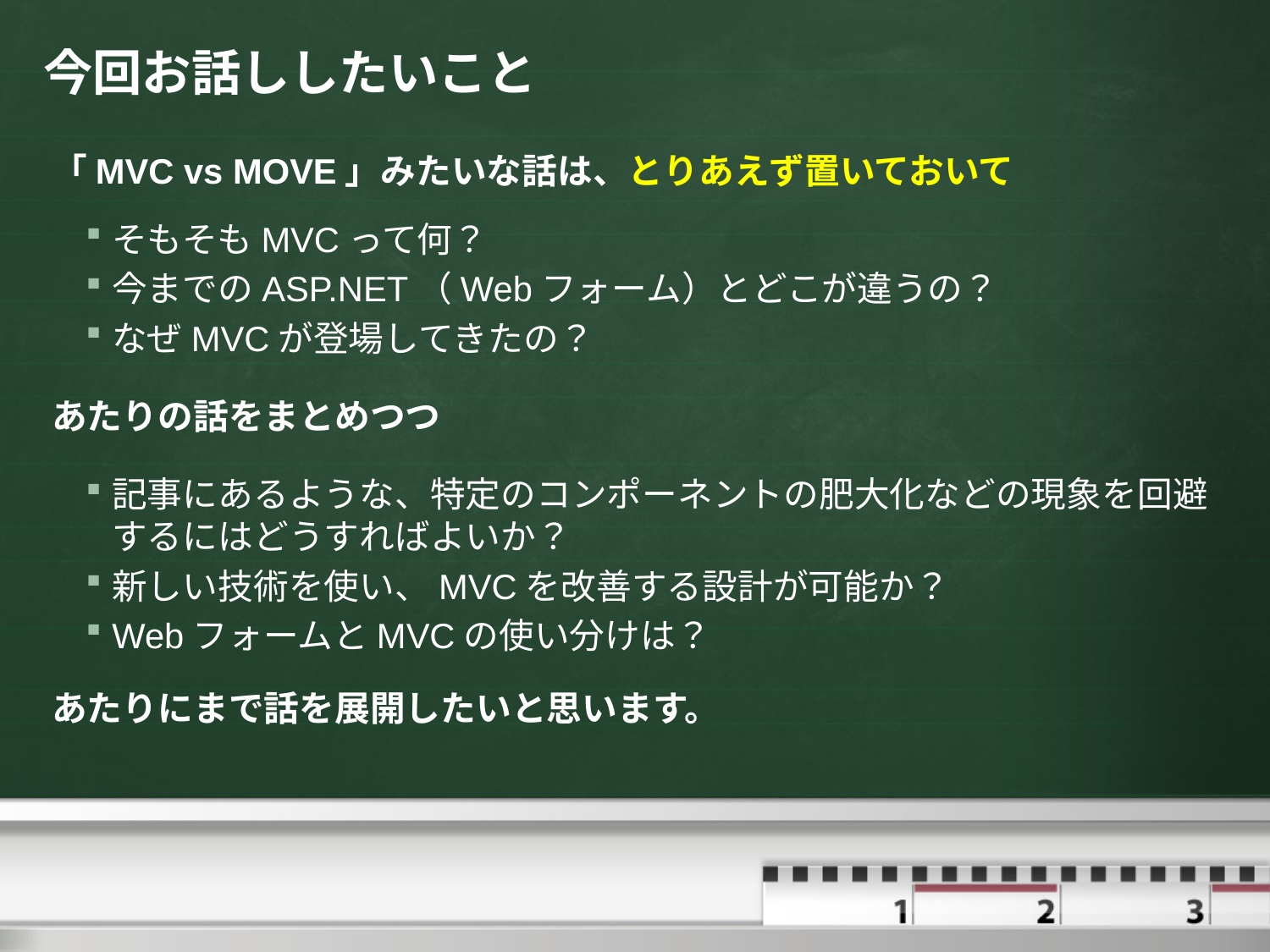

# 今回お話ししたいこと
「MVC vs MOVE」みたいな話は、とりあえず置いておいて

そもそもMVCって何？
今までのASP.NET（Webフォーム）とどこが違うの？
なぜMVCが登場してきたの？
あたりの話をまとめつつ
記事にあるような、特定のコンポーネントの肥大化などの現象を回避するにはどうすればよいか？
新しい技術を使い、MVCを改善する設計が可能か？
WebフォームとMVCの使い分けは？

あたりにまで話を展開したいと思います。